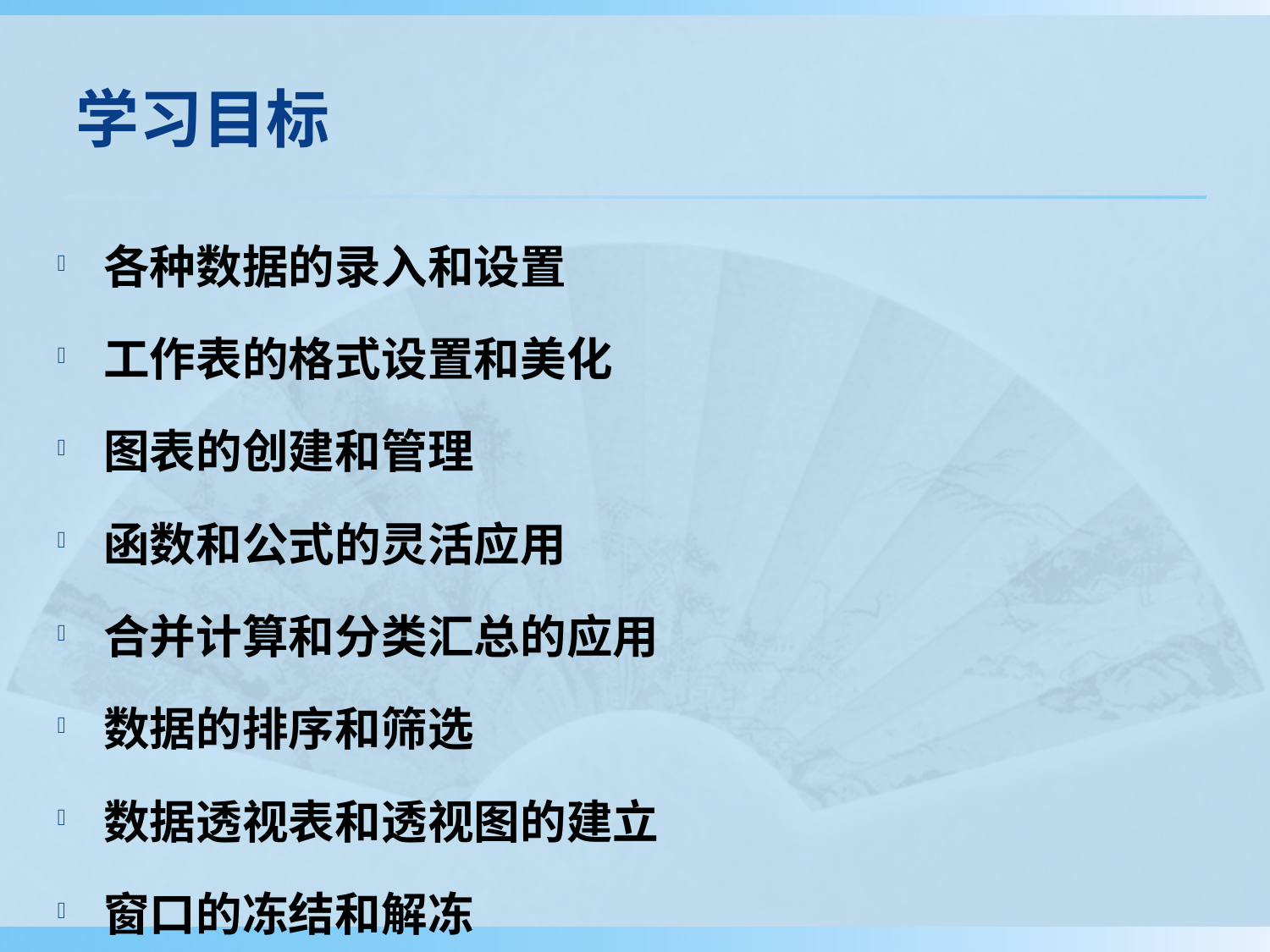

# 学习目标
各种数据的录入和设置
工作表的格式设置和美化
图表的创建和管理
函数和公式的灵活应用
合并计算和分类汇总的应用
数据的排序和筛选
数据透视表和透视图的建立
窗口的冻结和解冻